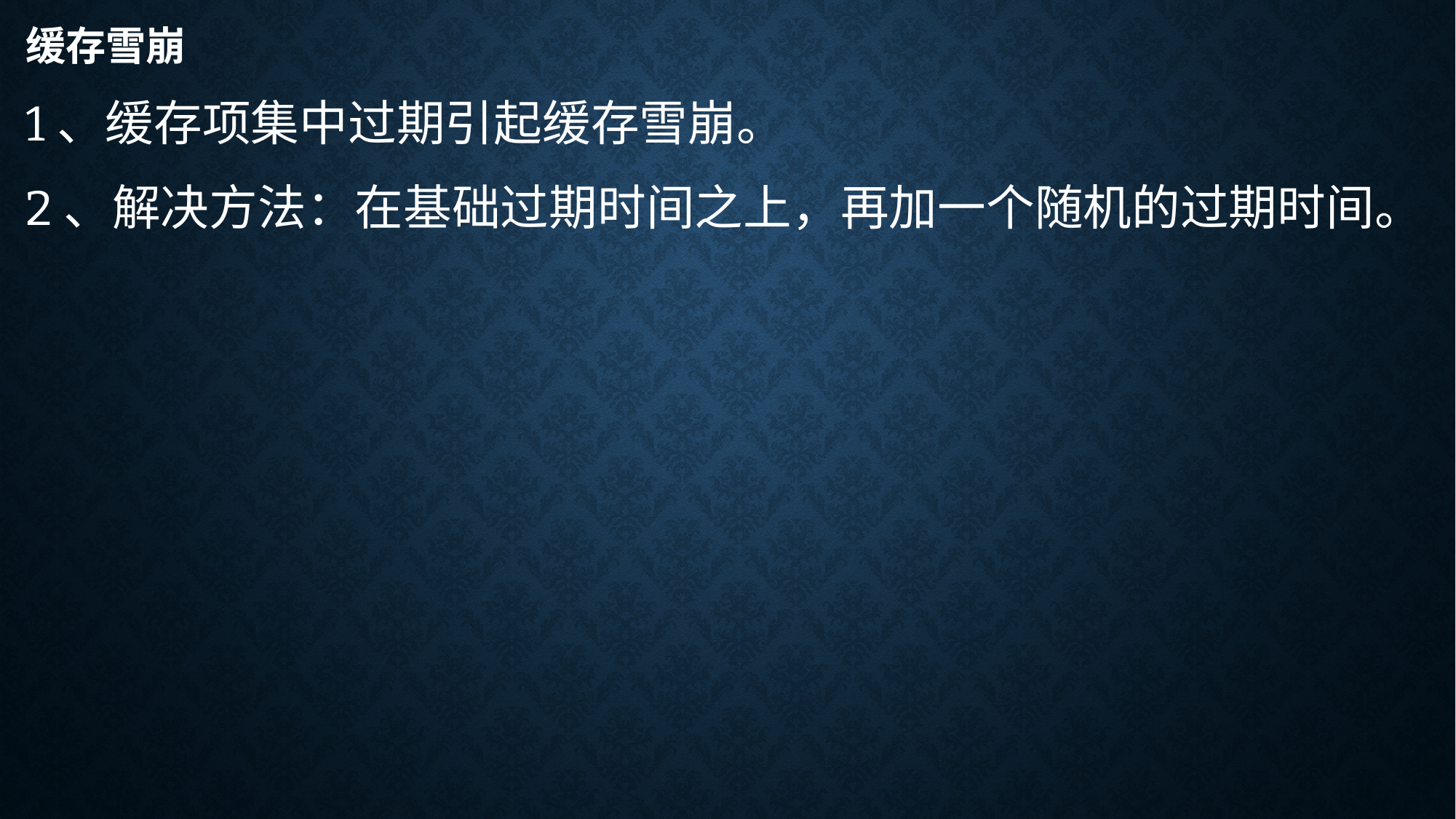

# 缓存雪崩
1、缓存项集中过期引起缓存雪崩。
2、解决方法：在基础过期时间之上，再加一个随机的过期时间。